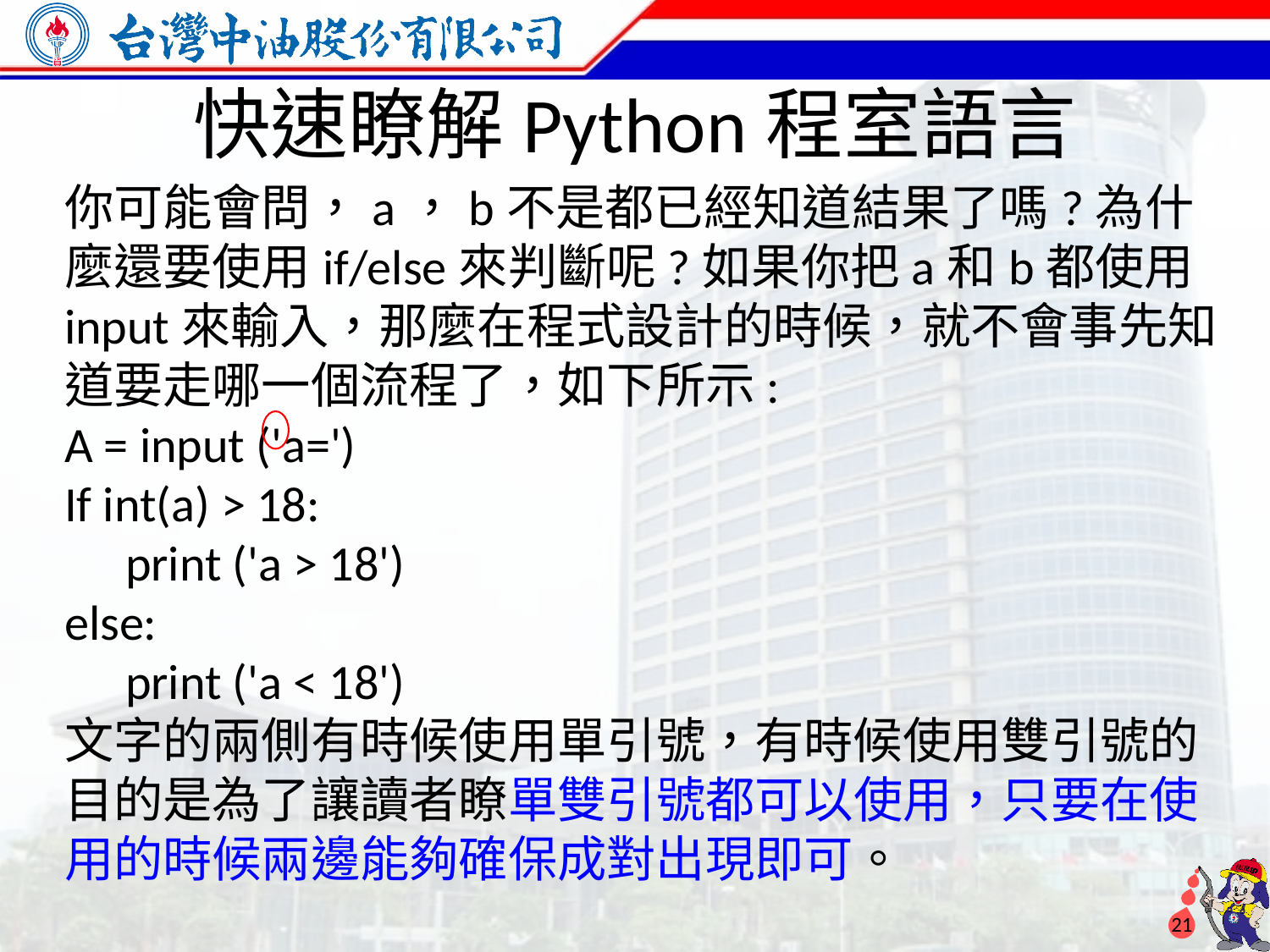

快速瞭解Python程室語言
你可能會問，a，b不是都已經知道結果了嗎?為什麼還要使用if/else來判斷呢?如果你把a和b都使用input來輸入，那麼在程式設計的時候，就不會事先知道要走哪一個流程了，如下所示:
A = input ('a=')
If int(a) > 18:
　print ('a > 18')
else:
　print ('a < 18')
文字的兩側有時候使用單引號，有時候使用雙引號的目的是為了讓讀者瞭單雙引號都可以使用，只要在使用的時候兩邊能夠確保成對出現即可。

21